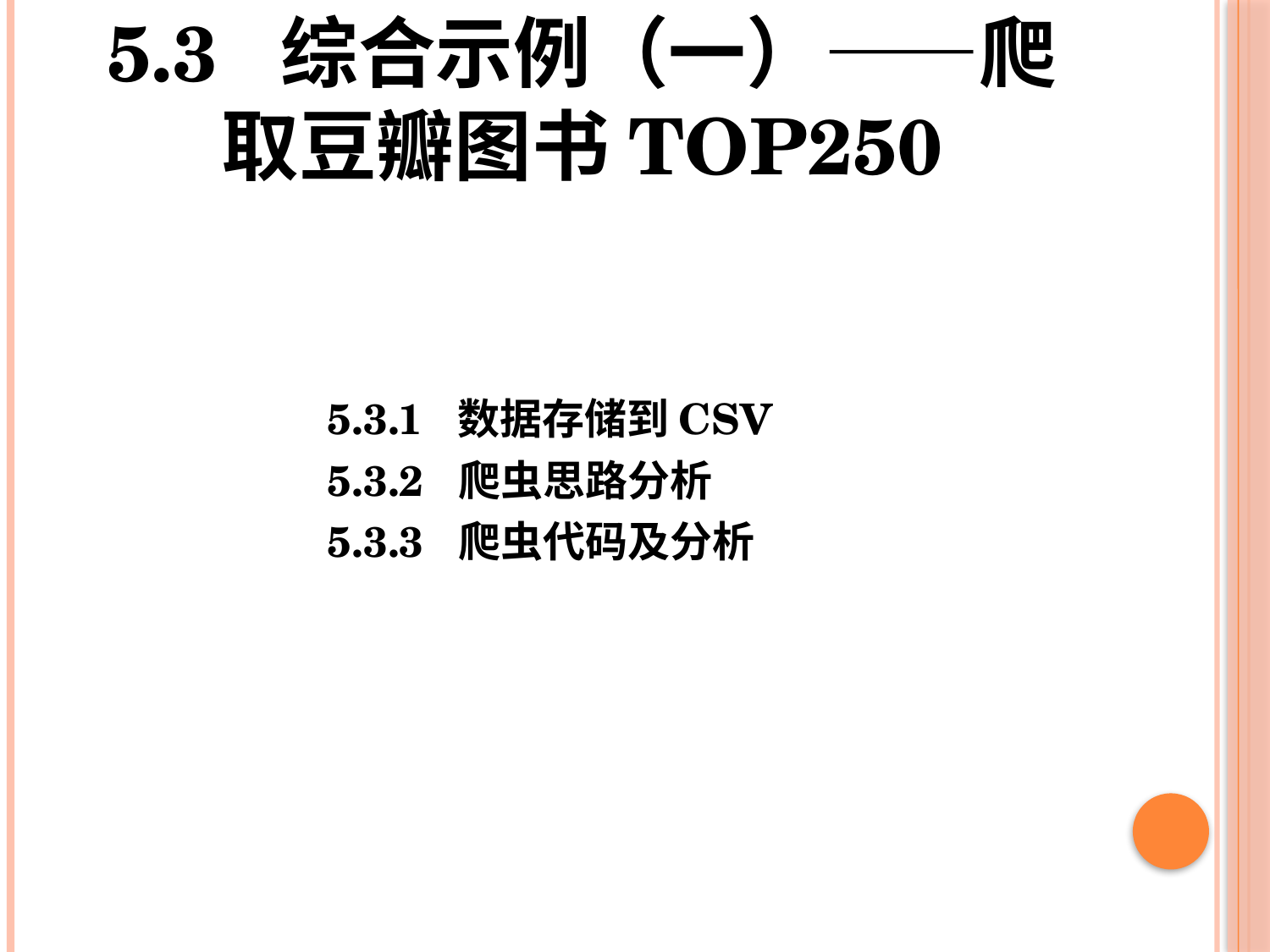

# 5.3  综合示例（一）——爬取豆瓣图书top250
5.3.1  数据存储到CSV
5.3.2  爬虫思路分析
5.3.3  爬虫代码及分析